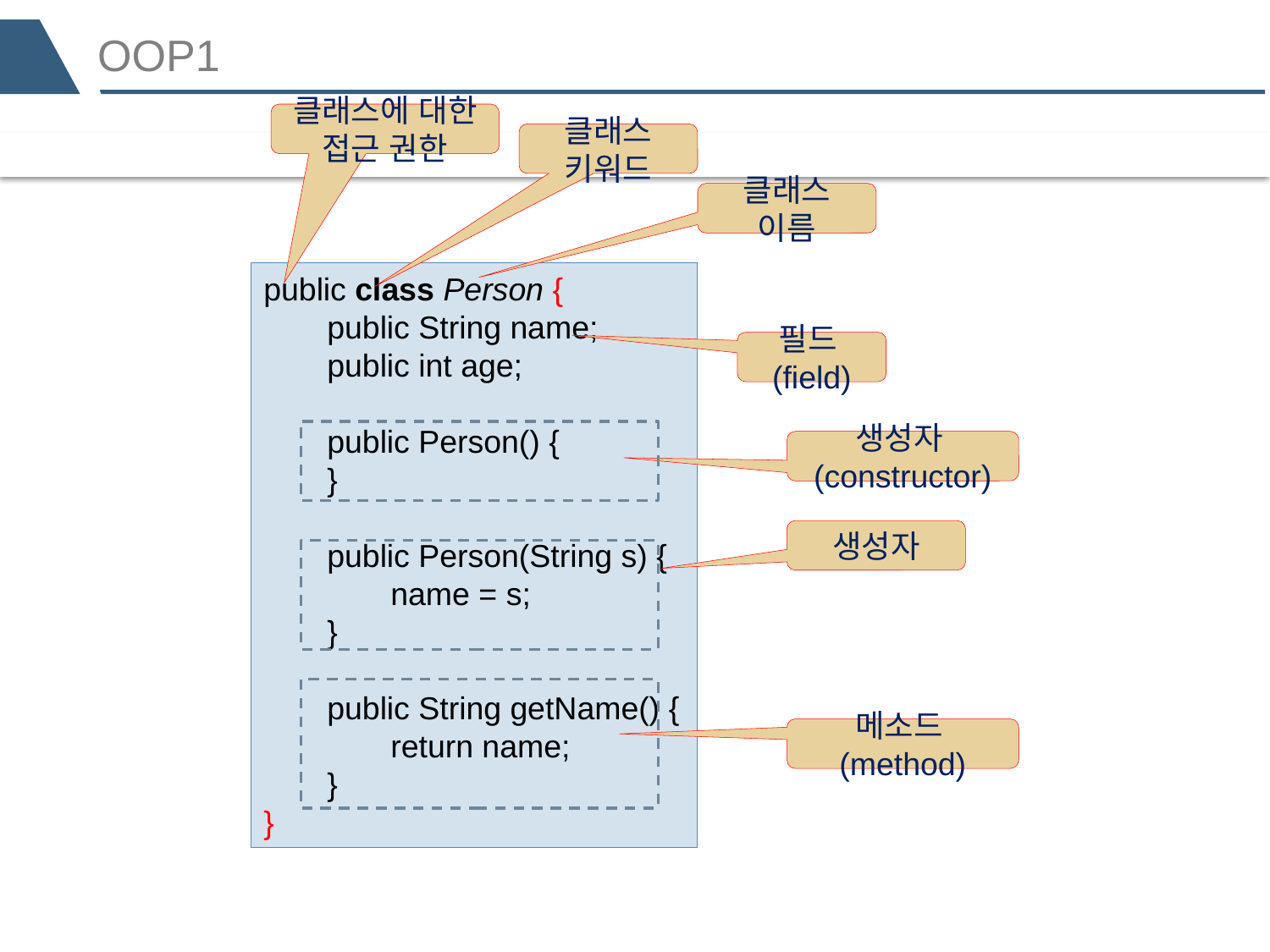

# OOP1
클래스에 대한 접근 권한
클래스 키워드
클래스 이름
public class Person {
public String name;
public int age;

public Person() {
}

public Person(String s) {
name = s;
}

public String getName() {
return name;
}
}
필드(field)

생성자(constructor)
생성자

메소드(method)